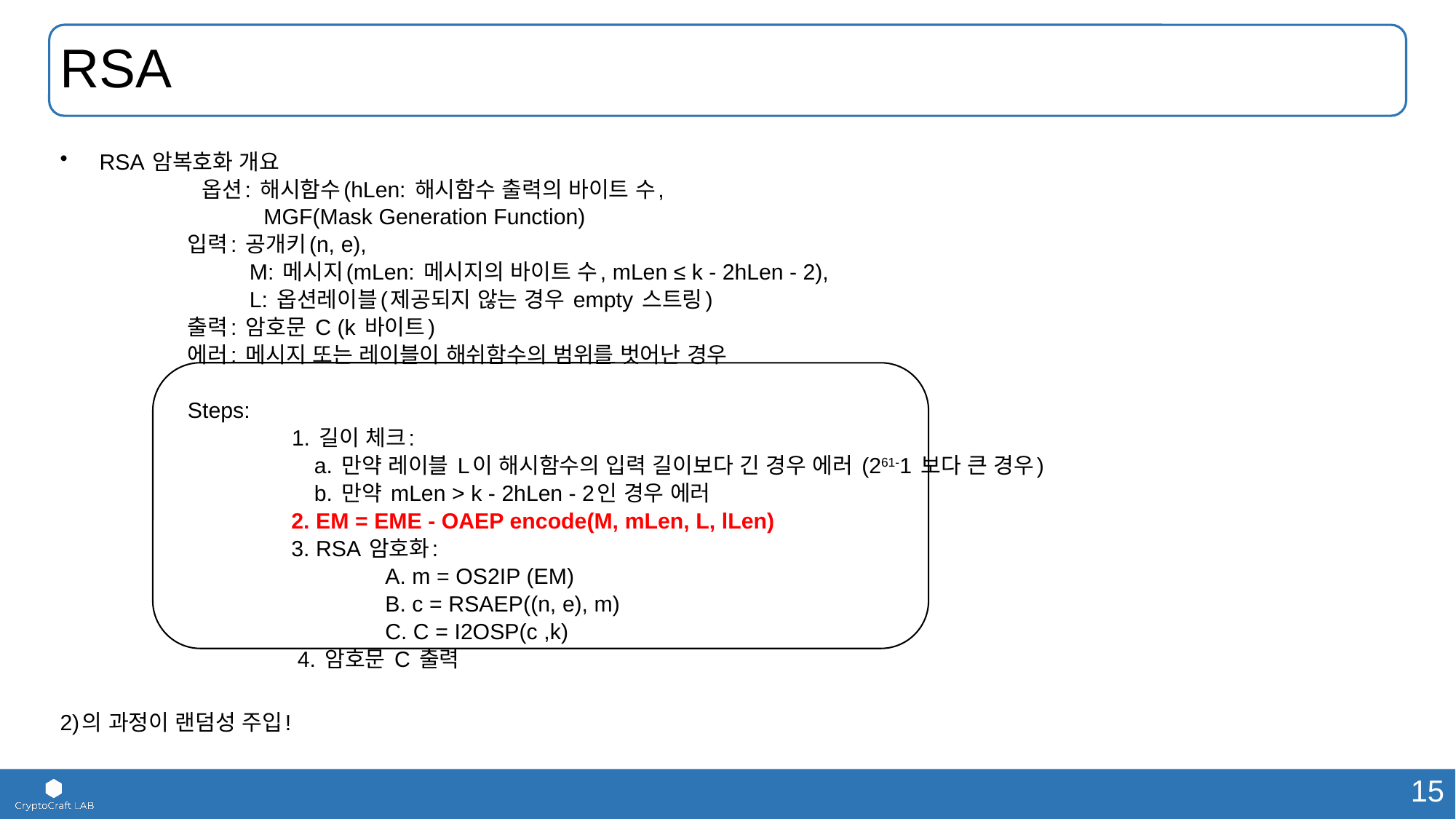

# RSA
RSA 암복호화 개요
옵션: 해시함수(hLen: 해시함수 출력의 바이트 수,
          MGF(Mask Generation Function)
	입력: 공개키(n, e),
	          M: 메시지(mLen: 메시지의 바이트 수, mLen ≤ k - 2hLen - 2),
	          L: 옵션레이블(제공되지 않는 경우 empty 스트링)
	출력: 암호문 C (k 바이트)
	에러: 메시지 또는 레이블이 해쉬함수의 범위를 벗어난 경우

	Steps:
                          1. 길이 체크:
 	         a. 만약 레이블 L이 해시함수의 입력 길이보다 긴 경우 에러 (261-1 보다 큰 경우)
	         b. 만약 mLen > k - 2hLen - 2인 경우 에러
   2. EM = EME - OAEP encode(M, mLen, L, lLen)
   3. RSA 암호화:
	         A. m = OS2IP (EM)
	         B. c = RSAEP((n, e), m)
	         C. C = I2OSP(c ,k)
    4. 암호문 C 출력

2)의 과정이 랜덤성 주입!